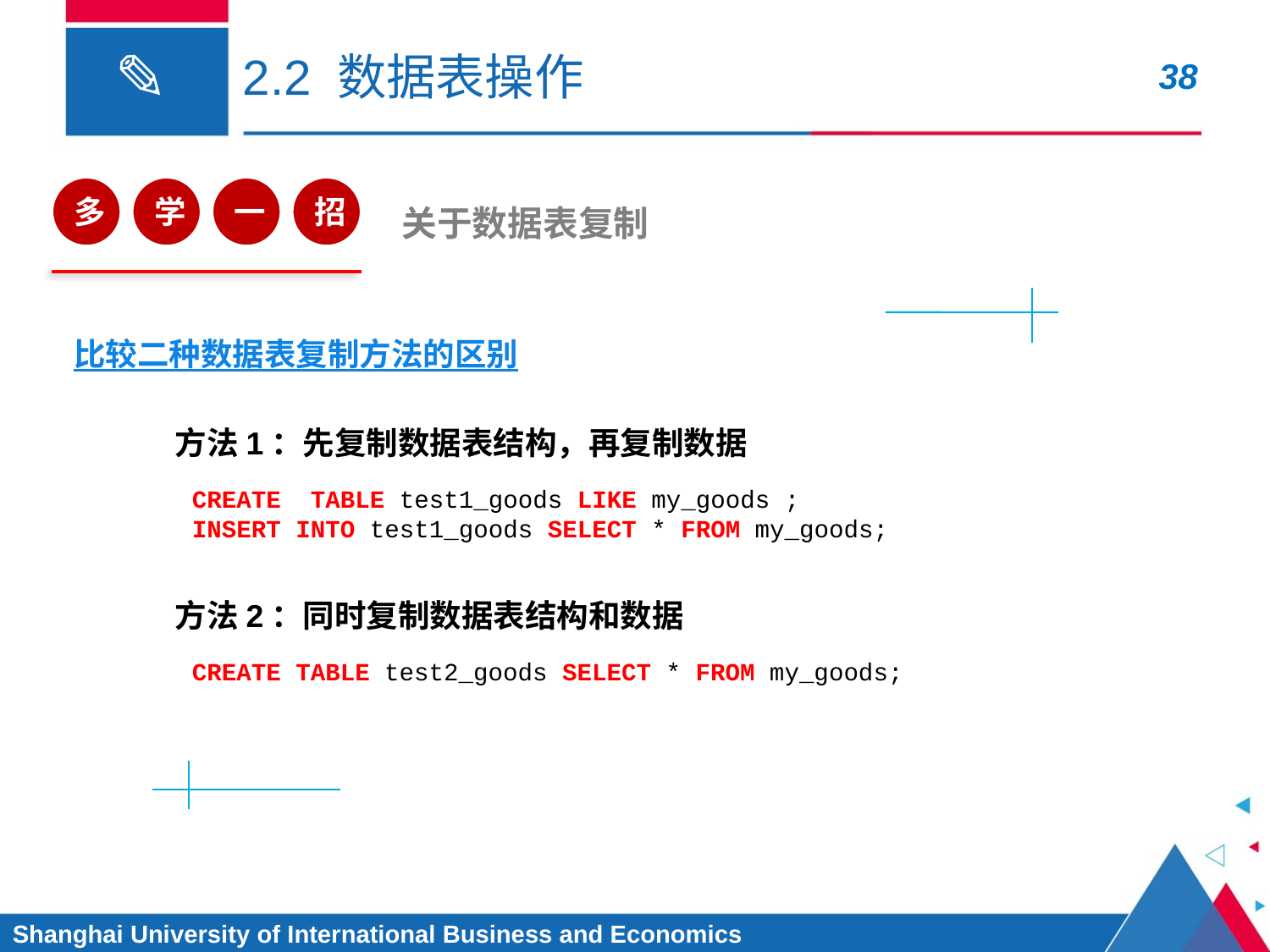

# 2.2 数据表操作
多
学
一
招
关于数据表复制
比较二种数据表复制方法的区别
方法1：先复制数据表结构，再复制数据
CREATE  TABLE test1_goods LIKE my_goods ;
INSERT INTO test1_goods SELECT * FROM my_goods;
方法2：同时复制数据表结构和数据
CREATE TABLE test2_goods SELECT * FROM my_goods;